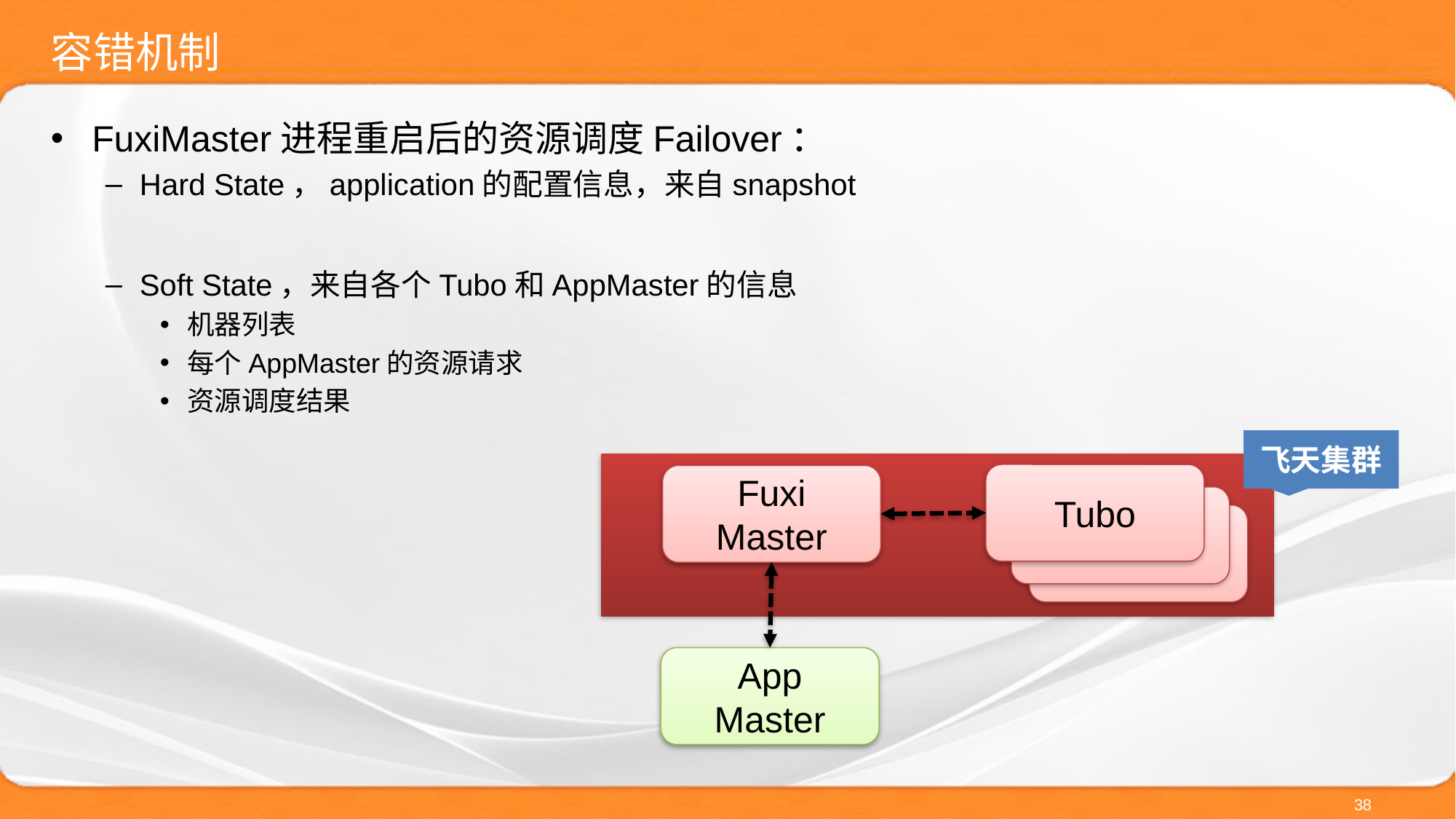

# 容错机制
FuxiMaster进程重启后的资源调度Failover：
Hard State，application的配置信息，来自snapshot

Soft State，来自各个Tubo和AppMaster的信息
机器列表
每个AppMaster的资源请求
资源调度结果
飞天集群

Tubo
Fuxi Master

App
Master
38